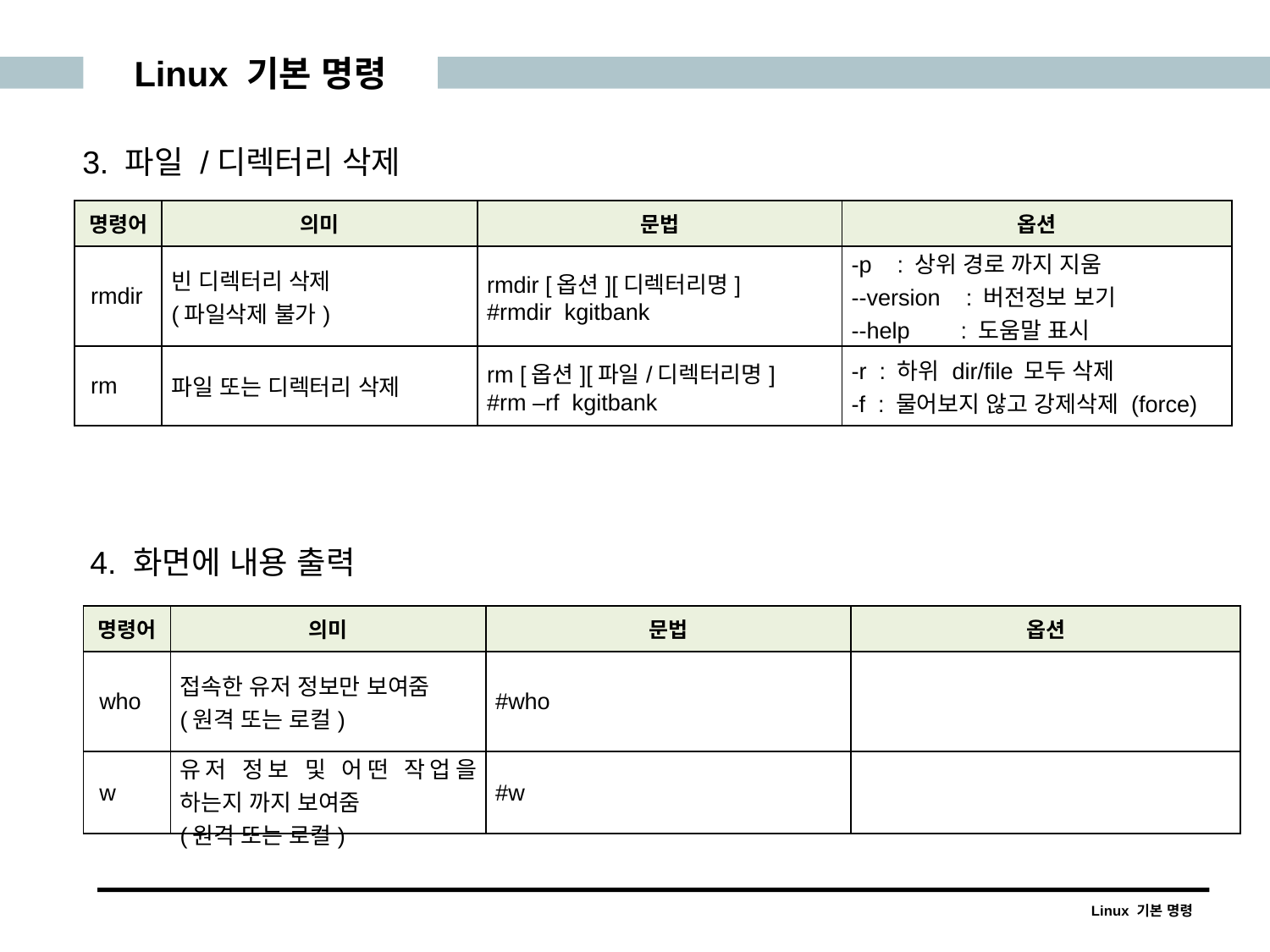

Linux 기본 명령

3. 파일 /디렉터리 삭제
| 명령어 | 의미 | 문법 | 옵션 |
| --- | --- | --- | --- |
| rmdir | 빈 디렉터리 삭제 (파일삭제 불가) | rmdir [옵션][디렉터리명] #rmdir kgitbank | -p : 상위 경로 까지 지움 --version : 버전정보 보기 --help : 도움말 표시 |
| rm | 파일 또는 디렉터리 삭제 | rm [옵션][파일/디렉터리명] #rm –rf kgitbank | -r : 하위 dir/file 모두 삭제 -f : 물어보지 않고 강제삭제 (force) |
4. 화면에 내용 출력
| 명령어 | 의미 | 문법 | 옵션 |
| --- | --- | --- | --- |
| who | 접속한 유저 정보만 보여줌 (원격 또는 로컬) | #who |  |
| w | 유저 정보 및 어떤 작업을 하는지 까지 보여줌 (원격 또는 로컬) | #w |  |

Linux 기본 명령